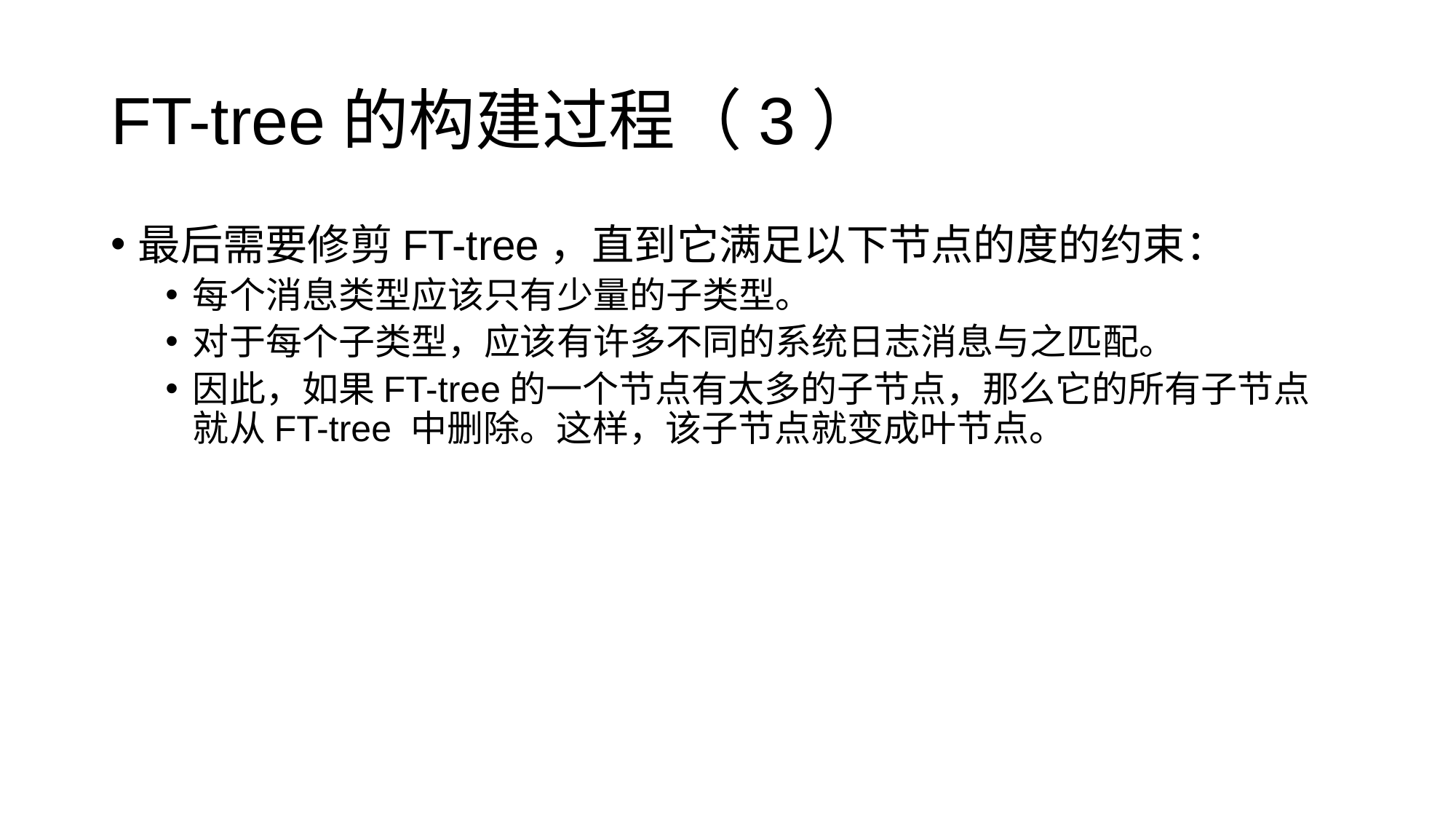

# FT-tree的构建过程（3）
最后需要修剪FT-tree，直到它满足以下节点的度的约束：
每个消息类型应该只有少量的子类型。
对于每个子类型，应该有许多不同的系统日志消息与之匹配。
因此，如果FT-tree的一个节点有太多的子节点，那么它的所有子节点就从FT-tree 中删除。这样，该子节点就变成叶节点。